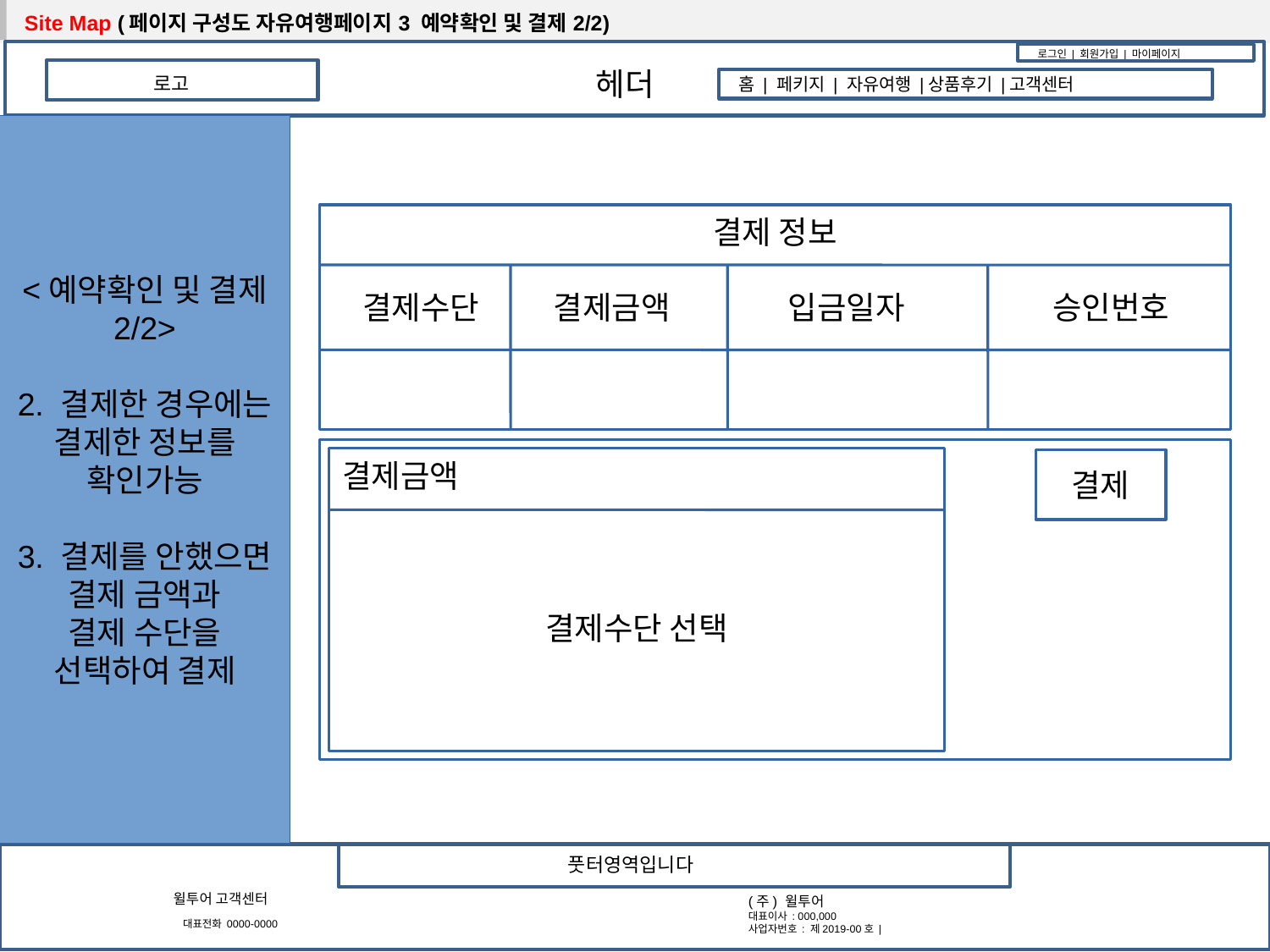

| Site Map (페이지 구성도 자유여행페이지3 예약확인 및 결제2/2) |
| --- |

로그인 | 회원가입 | 마이페이지

헤더

로고
홈 | 페키지 | 자유여행 |상품후기 |고객센터

<예약확인 및 결제
2/2>

2. 결제한 경우에는
결제한 정보를
확인가능

3. 결제를 안했으면
결제 금액과
결제 수단을
선택하여 결제
결제 정보

결제수단

결제금액

입금일자

승인번호

결제금액

결제수단 선택
결제

풋터영역입니다
윌투어 고객센터
 대표전화 0000-0000
(주) 윌투어
대표이사 : 000,000
사업자번호 : 제2019-00호 |